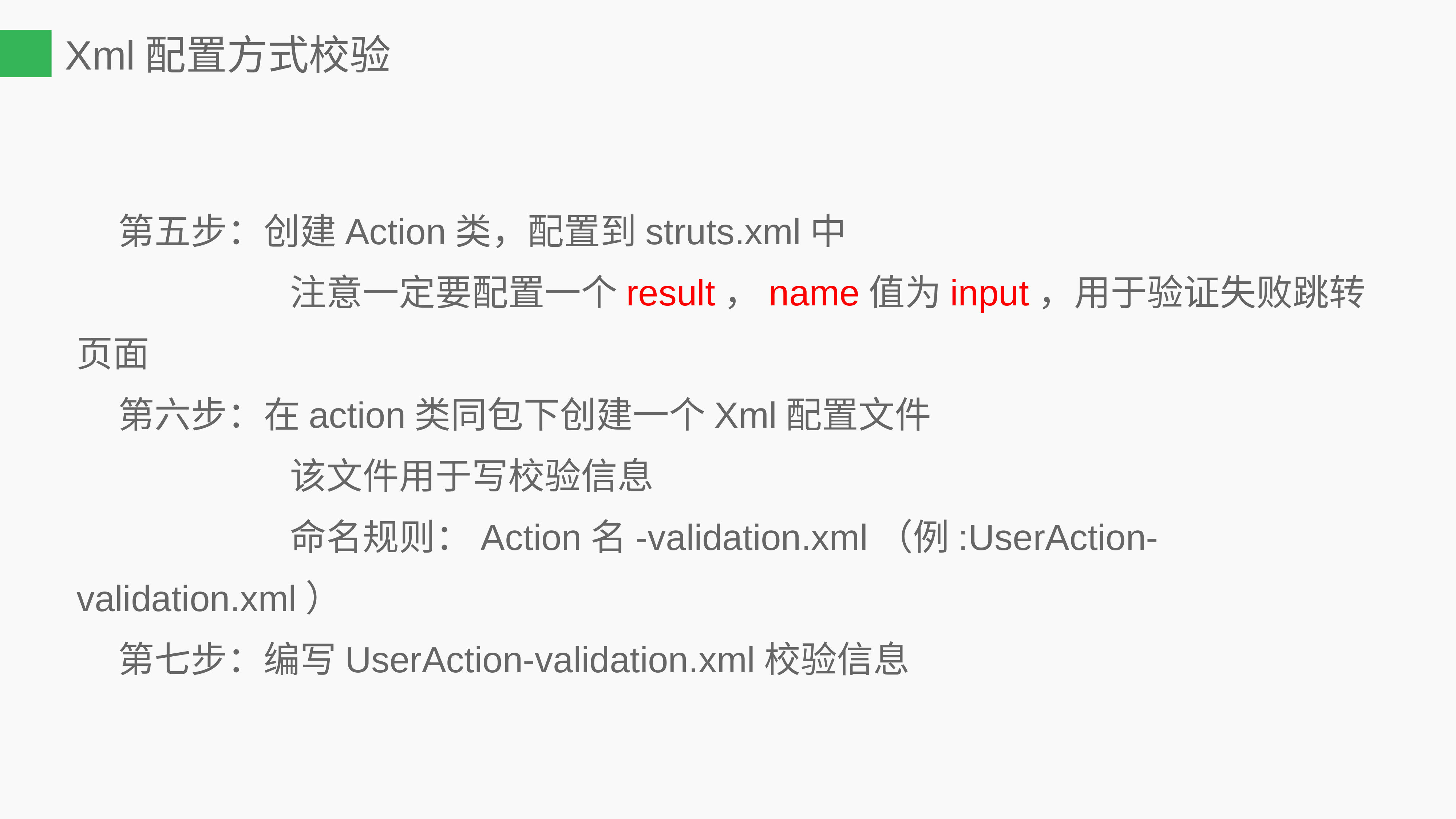

Xml配置方式校验

    第五步：创建Action类，配置到struts.xml中
			     注意一定要配置一个result，name值为input，用于验证失败跳转页面
    第六步：在action类同包下创建一个Xml配置文件
			     该文件用于写校验信息
			     命名规则：Action名-validation.xml（例:UserAction-validation.xml）
    第七步：编写UserAction-validation.xml校验信息